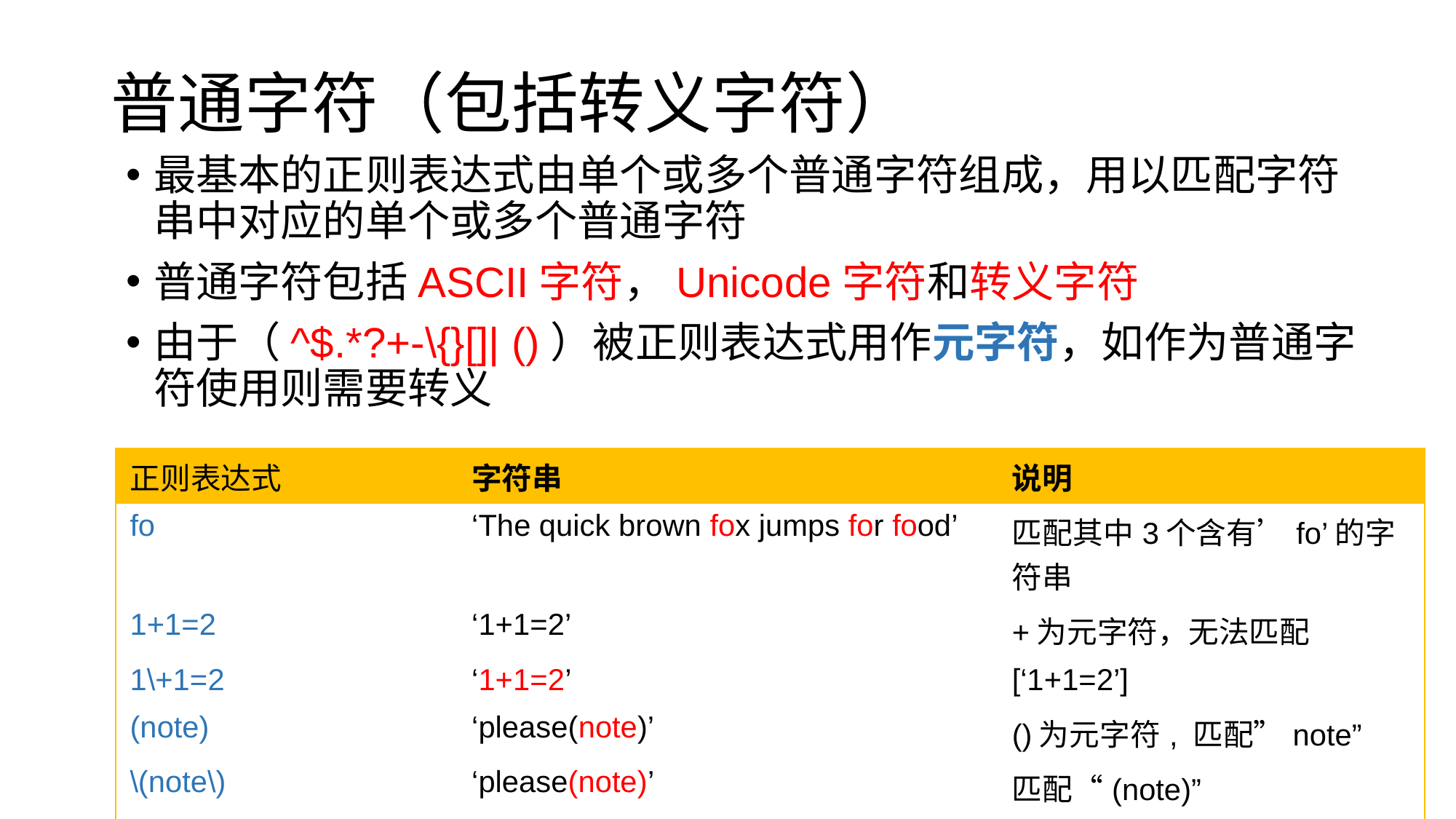

# 普通字符（包括转义字符）
最基本的正则表达式由单个或多个普通字符组成，用以匹配字符串中对应的单个或多个普通字符
普通字符包括ASCII字符，Unicode字符和转义字符
由于（^$.*?+-\{}[]| ()）被正则表达式用作元字符，如作为普通字符使用则需要转义

| 正则表达式 | 字符串 | 说明 |
| --- | --- | --- |
| fo | ‘The quick brown fox jumps for food’ | 匹配其中3个含有’fo’的字符串 |
| 1+1=2 | ‘1+1=2’ | +为元字符，无法匹配 |
| 1\+1=2 | ‘1+1=2’ | [‘1+1=2’] |
| (note) | ‘please(note)’ | ()为元字符, 匹配”note” |
| \(note\) | ‘please(note)’ | 匹配“(note)” |